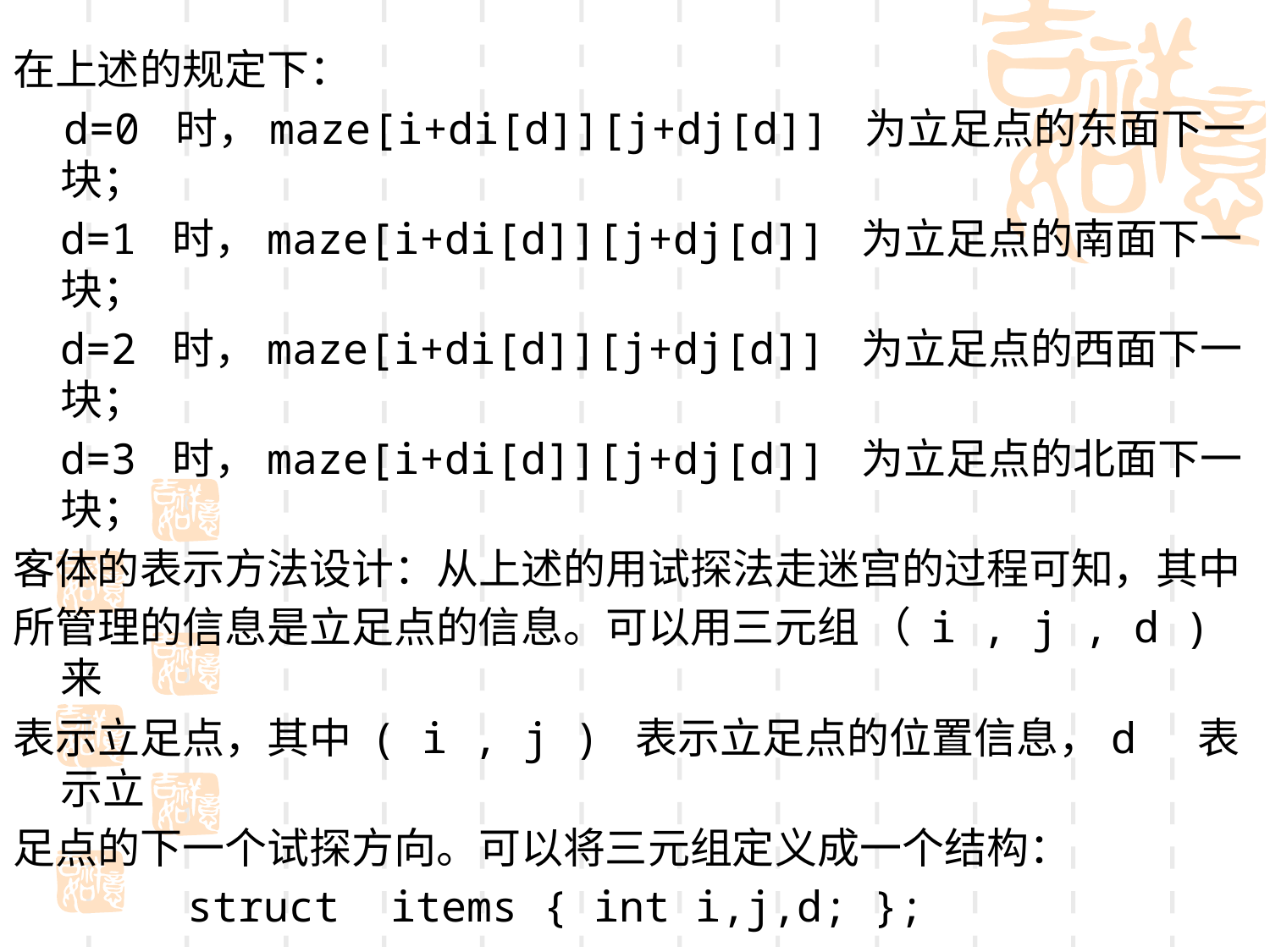

在上述的规定下：
  d=0 时，maze[i+di[d]][j+dj[d]] 为立足点的东面下一块；
	d=1 时，maze[i+di[d]][j+dj[d]] 为立足点的南面下一块；
	d=2 时，maze[i+di[d]][j+dj[d]] 为立足点的西面下一块；
	d=3 时，maze[i+di[d]][j+dj[d]] 为立足点的北面下一块；
客体的表示方法设计：从上述的用试探法走迷宫的过程可知，其中
所管理的信息是立足点的信息。可以用三元组 （ i , j , d ) 来
表示立足点，其中 ( i , j ) 表示立足点的位置信息，d  表示立
足点的下一个试探方向。可以将三元组定义成一个结构：
		struct  items { int i,j,d; };